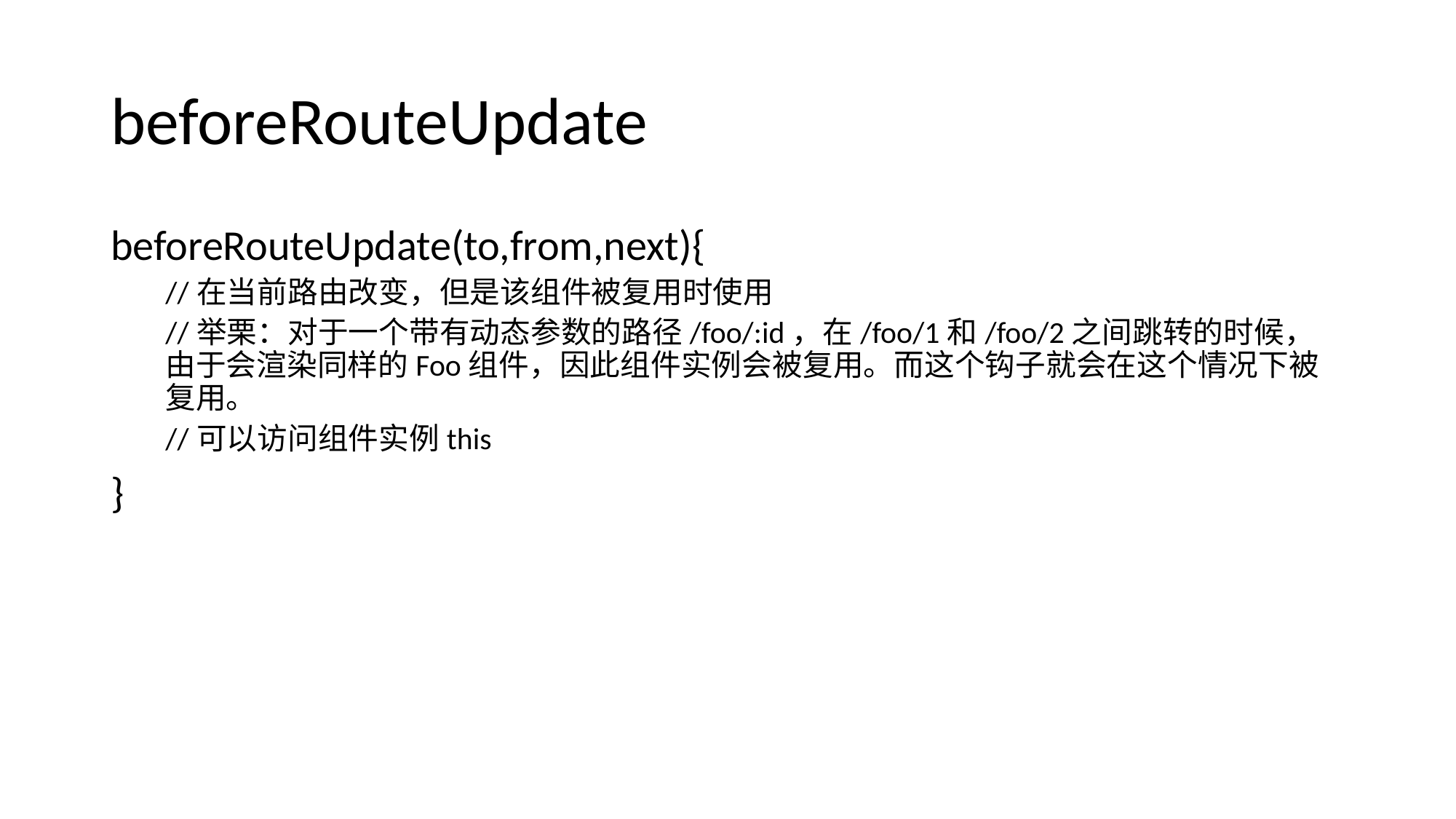

# beforeRouteUpdate
beforeRouteUpdate(to,from,next){
//在当前路由改变，但是该组件被复用时使用
//举栗：对于一个带有动态参数的路径/foo/:id，在/foo/1和/foo/2之间跳转的时候，由于会渲染同样的Foo组件，因此组件实例会被复用。而这个钩子就会在这个情况下被复用。
//可以访问组件实例this
}